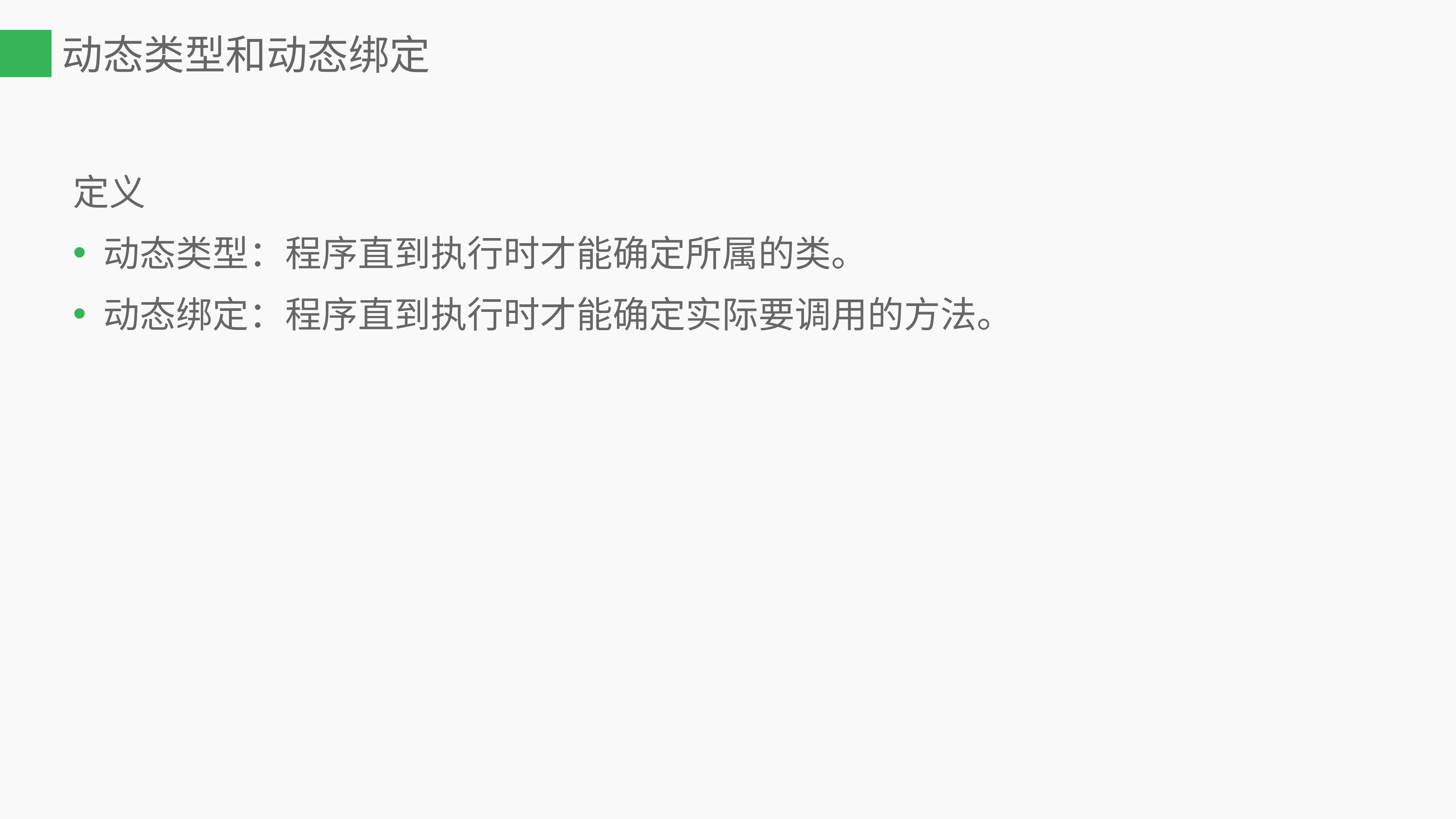

# 动态类型和动态绑定
定义
动态类型：程序直到执行时才能确定所属的类。
动态绑定：程序直到执行时才能确定实际要调用的方法。